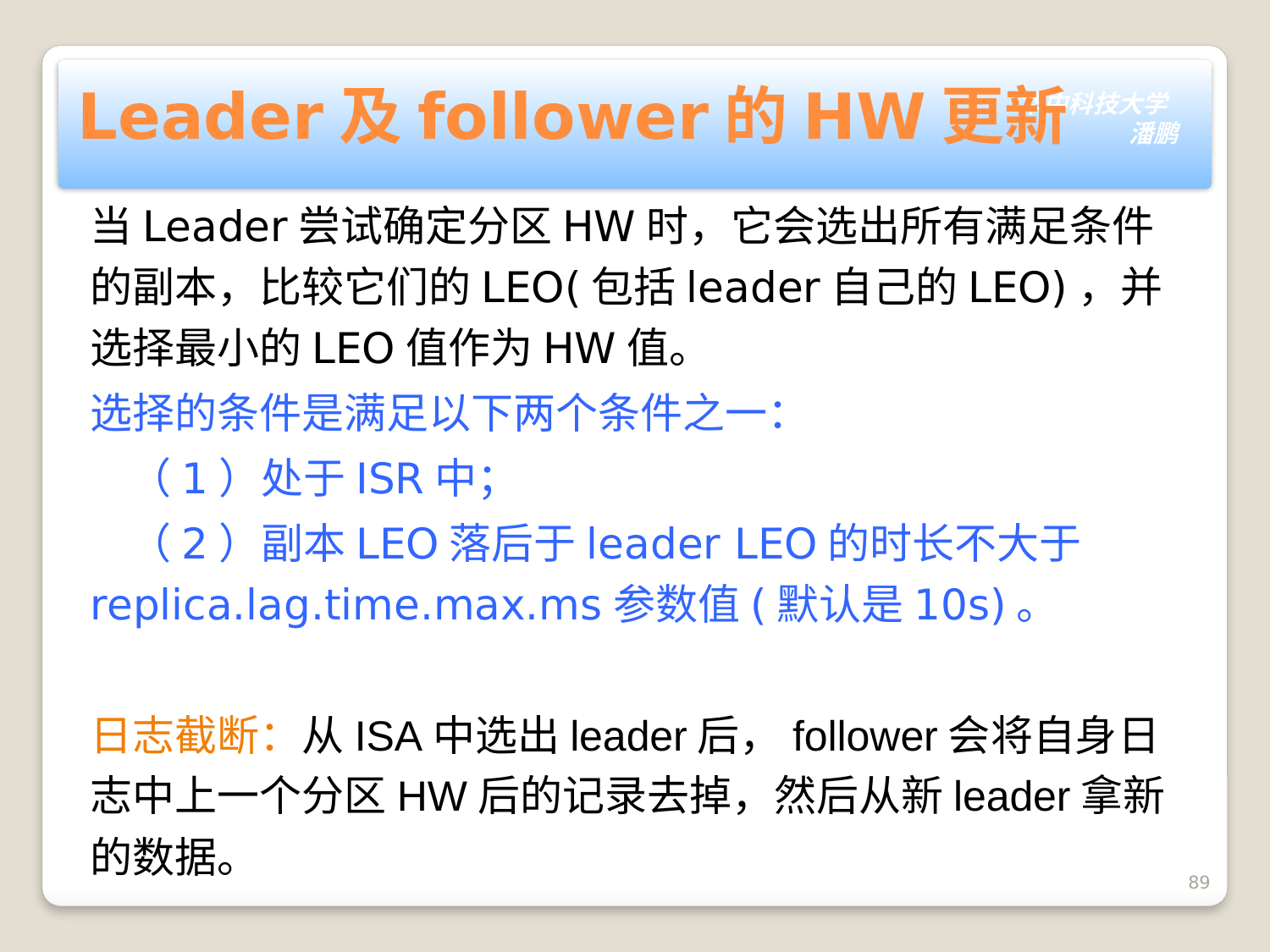

# Leader及follower的HW更新
当Leader尝试确定分区HW时，它会选出所有满足条件的副本，比较它们的LEO(包括leader自己的LEO)，并选择最小的LEO值作为HW值。
选择的条件是满足以下两个条件之一：
   （1）处于ISR中；
   （2）副本LEO落后于leader LEO的时长不大于replica.lag.time.max.ms参数值(默认是10s)。

日志截断：从ISA中选出leader后，follower会将自身日志中上一个分区HW后的记录去掉，然后从新leader拿新的数据。
89